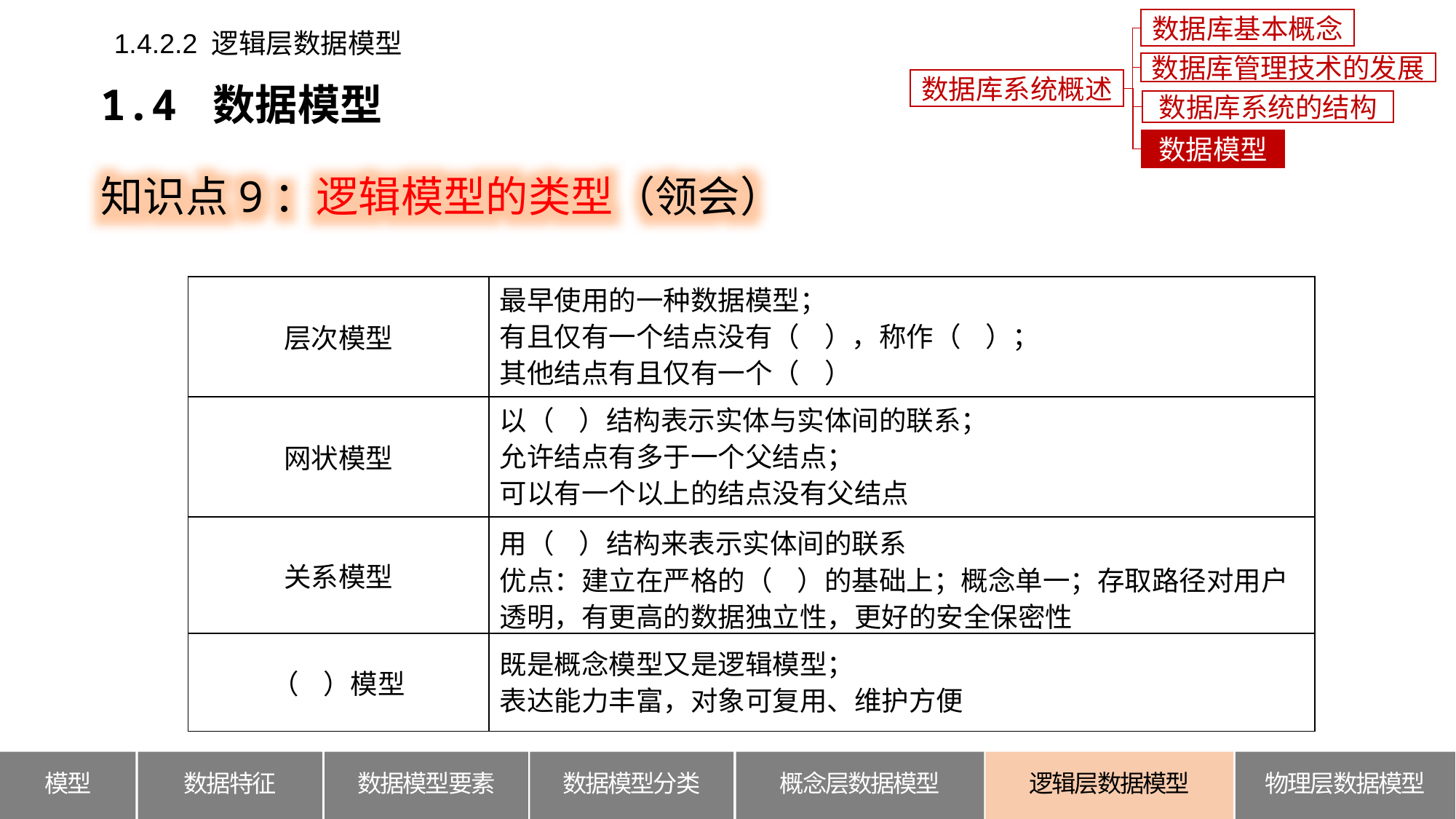

数据库基本概念
1.4.2.2 逻辑层数据模型
数据库管理技术的发展
数据库系统概述
1.4 数据模型
数据库系统的结构
知识点9：逻辑模型的类型（领会）
数据模型
| 层次模型 | 最早使用的一种数据模型； 有且仅有一个结点没有（ ），称作（ ）； 其他结点有且仅有一个（ ） |
| --- | --- |
| 网状模型 | 以（ ）结构表示实体与实体间的联系； 允许结点有多于一个父结点； 可以有一个以上的结点没有父结点 |
| 关系模型 | 用（ ）结构来表示实体间的联系 优点：建立在严格的（ ）的基础上；概念单一；存取路径对用户透明，有更高的数据独立性，更好的安全保密性 |
| （ ）模型 | 既是概念模型又是逻辑模型； 表达能力丰富，对象可复用、维护方便 |
模型
数据特征
数据模型要素
数据模型分类
概念层数据模型
逻辑层数据模型
物理层数据模型